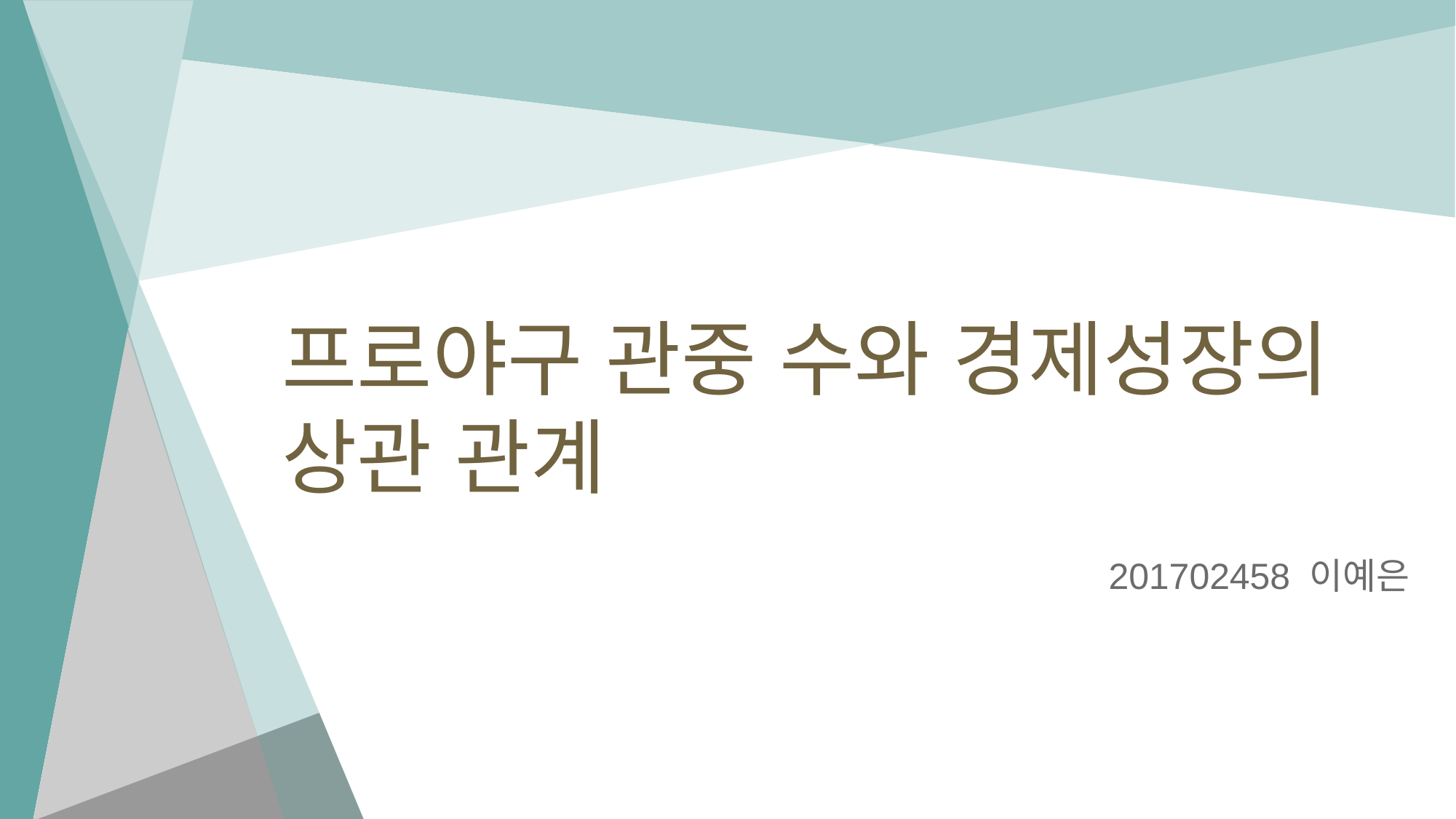

# 프로야구 관중 수와 경제성장의
상관 관계
201702458 이예은